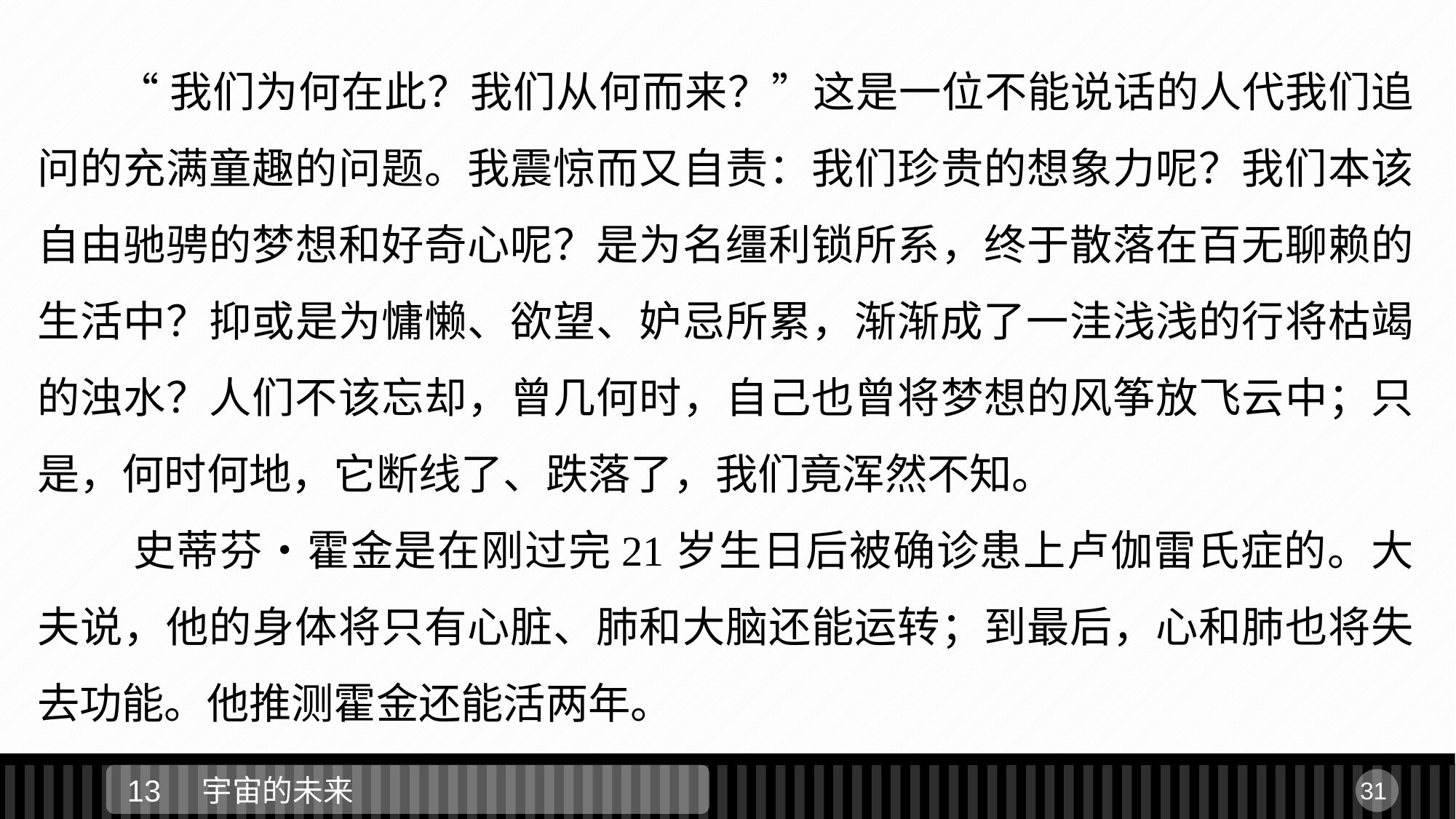

“我们为何在此？我们从何而来？”这是一位不能说话的人代我们追问的充满童趣的问题。我震惊而又自责：我们珍贵的想象力呢？我们本该自由驰骋的梦想和好奇心呢？是为名缰利锁所系，终于散落在百无聊赖的生活中？抑或是为慵懒、欲望、妒忌所累，渐渐成了一洼浅浅的行将枯竭的浊水？人们不该忘却，曾几何时，自己也曾将梦想的风筝放飞云中；只是，何时何地，它断线了、跌落了，我们竟浑然不知。
        史蒂芬•霍金是在刚过完21岁生日后被确诊患上卢伽雷氏症的。大夫说，他的身体将只有心脏、肺和大脑还能运转；到最后，心和肺也将失去功能。他推测霍金还能活两年。